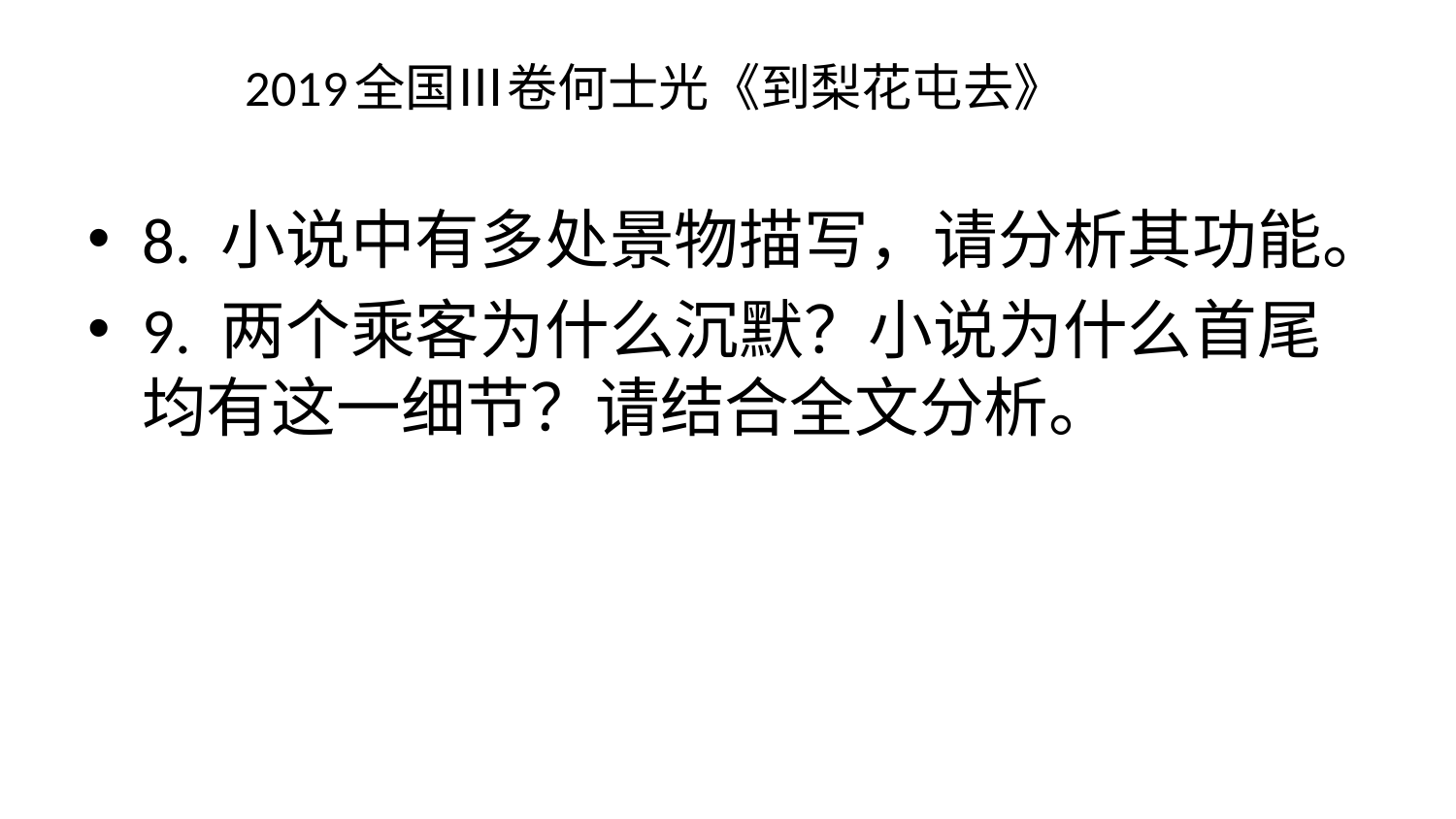

#
2019全国Ⅲ卷何士光《到梨花屯去》
8. 小说中有多处景物描写，请分析其功能。
9. 两个乘客为什么沉默？小说为什么首尾均有这一细节？请结合全文分析。